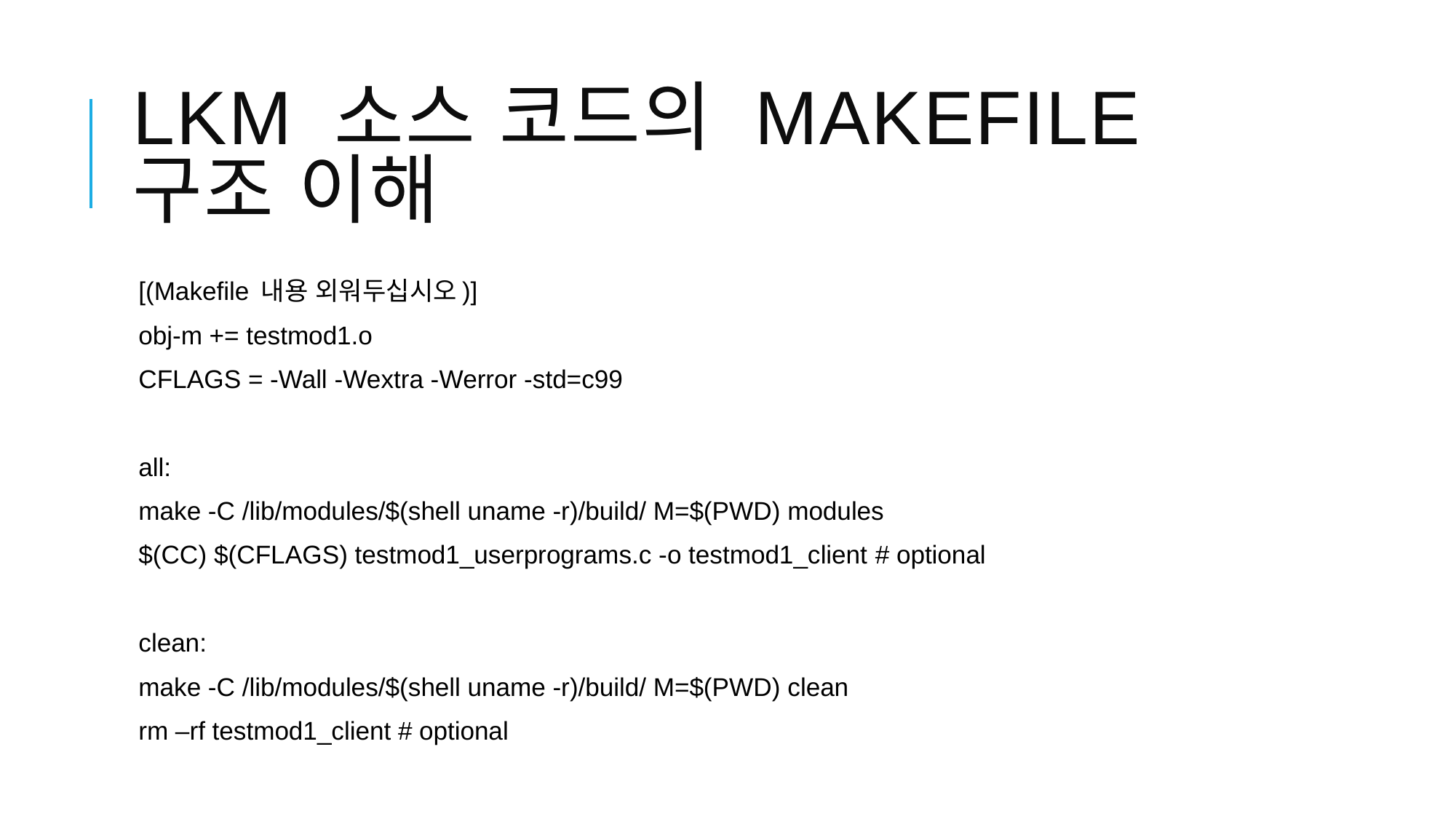

# LKM 소스 코드의 makefile 구조 이해
[(Makefile 내용 외워두십시오)]
obj-m += testmod1.o
CFLAGS = -Wall -Wextra -Werror -std=c99

all:
make -C /lib/modules/$(shell uname -r)/build/ M=$(PWD) modules
$(CC) $(CFLAGS) testmod1_userprograms.c -o testmod1_client # optional

clean:
make -C /lib/modules/$(shell uname -r)/build/ M=$(PWD) clean
rm –rf testmod1_client # optional